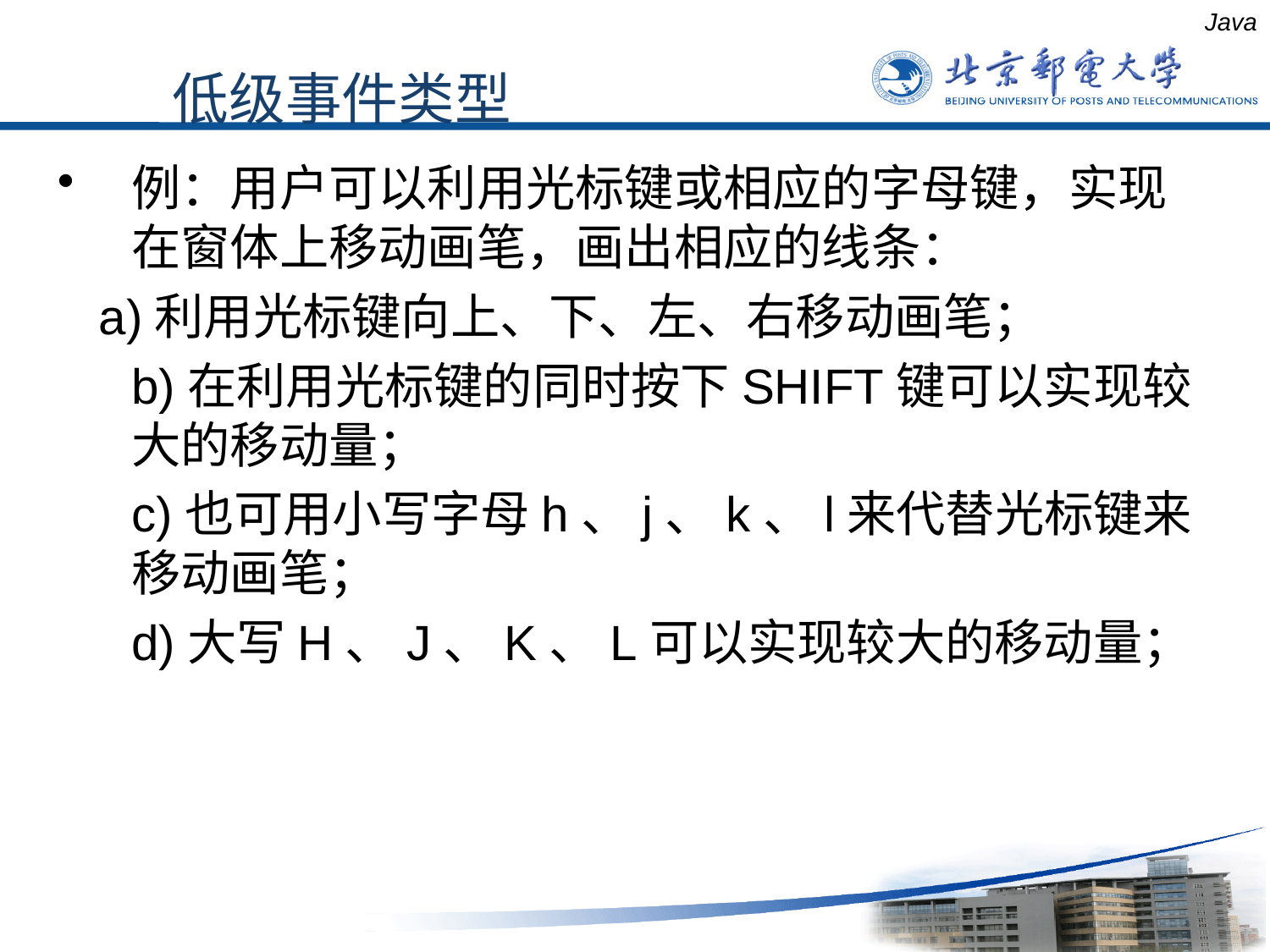

例：用户可以利用光标键或相应的字母键，实现在窗体上移动画笔，画出相应的线条：
   a)利用光标键向上、下、左、右移动画笔；
	b)在利用光标键的同时按下SHIFT键可以实现较大的移动量；
	c)也可用小写字母h、j、k、l来代替光标键来移动画笔；
	d)大写H、J、K、L可以实现较大的移动量；
Java
低级事件类型